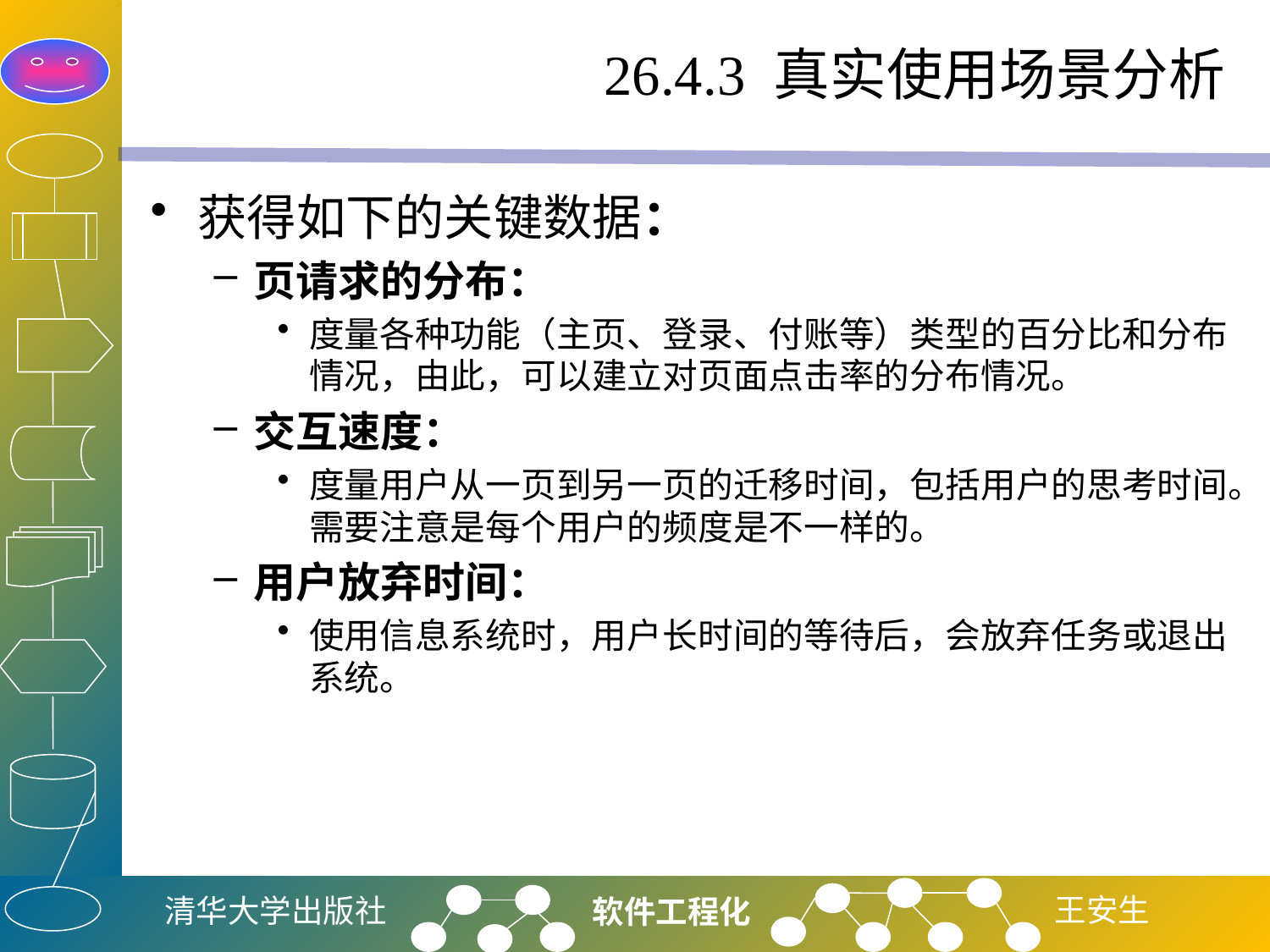

# 26.4.3 真实使用场景分析
获得如下的关键数据：
页请求的分布：
度量各种功能（主页、登录、付账等）类型的百分比和分布情况，由此，可以建立对页面点击率的分布情况。
交互速度：
度量用户从一页到另一页的迁移时间，包括用户的思考时间。需要注意是每个用户的频度是不一样的。
用户放弃时间：
使用信息系统时，用户长时间的等待后，会放弃任务或退出系统。